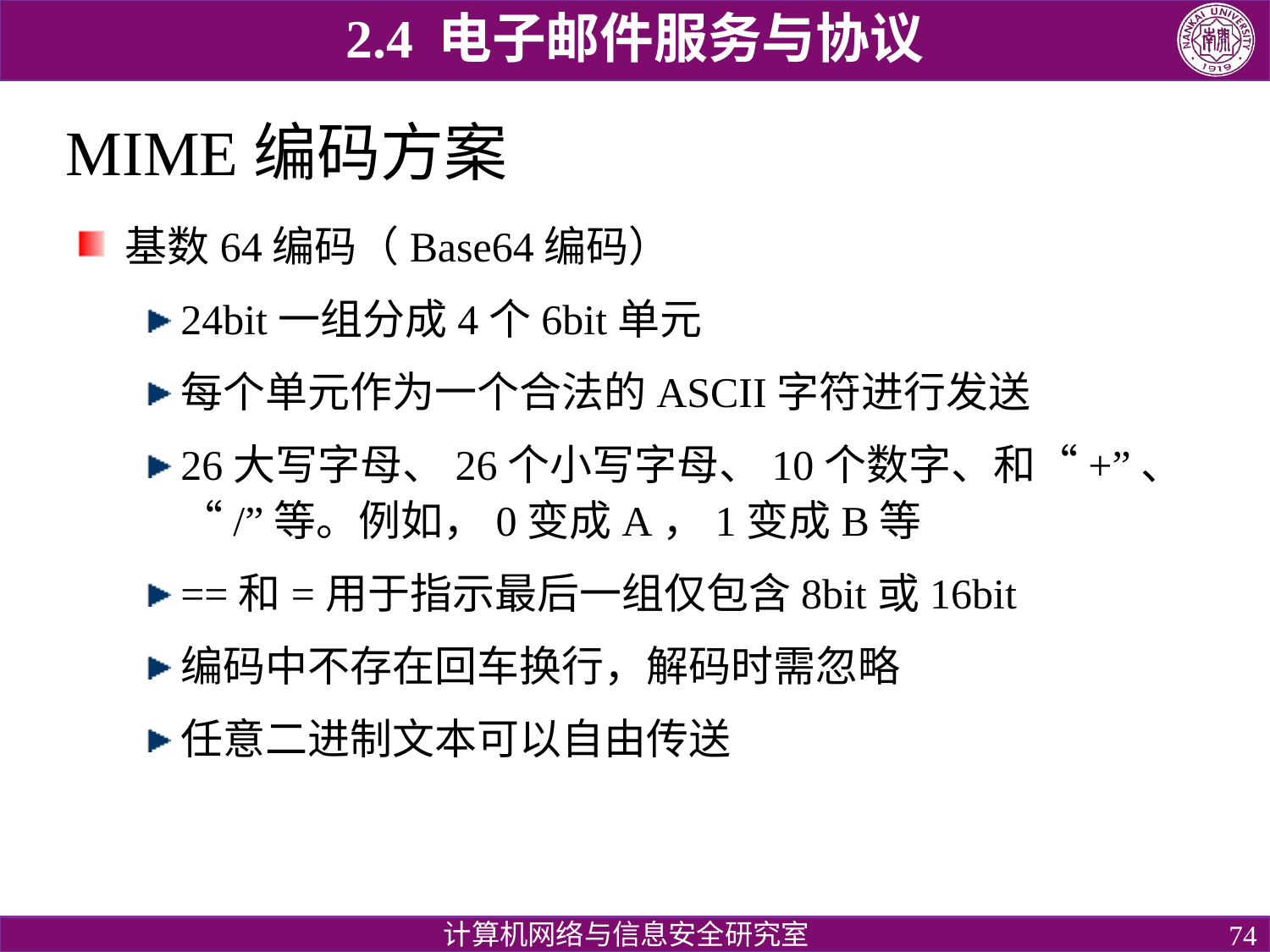

2.4 电子邮件服务与协议
# MIME编码方案
基数64编码（Base64编码）
24bit一组分成4个6bit单元
每个单元作为一个合法的ASCII字符进行发送
26大写字母、26个小写字母、10个数字、和“+”、“/”等。例如，0变成A，1变成B等
==和=用于指示最后一组仅包含8bit或16bit
编码中不存在回车换行，解码时需忽略
任意二进制文本可以自由传送